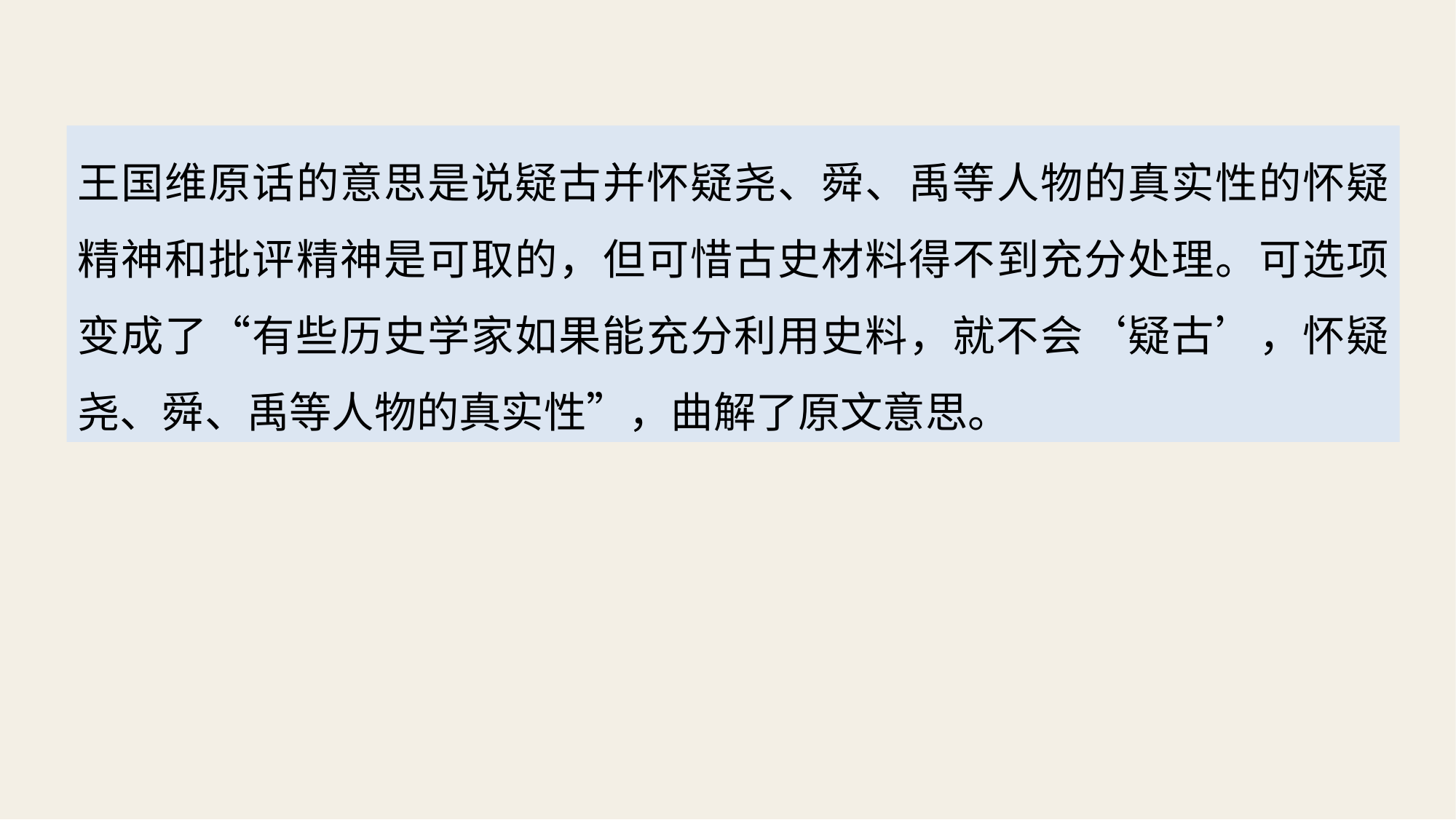

王国维原话的意思是说疑古并怀疑尧、舜、禹等人物的真实性的怀疑精神和批评精神是可取的，但可惜古史材料得不到充分处理。可选项变成了“有些历史学家如果能充分利用史料，就不会‘疑古’，怀疑尧、舜、禹等人物的真实性”，曲解了原文意思。